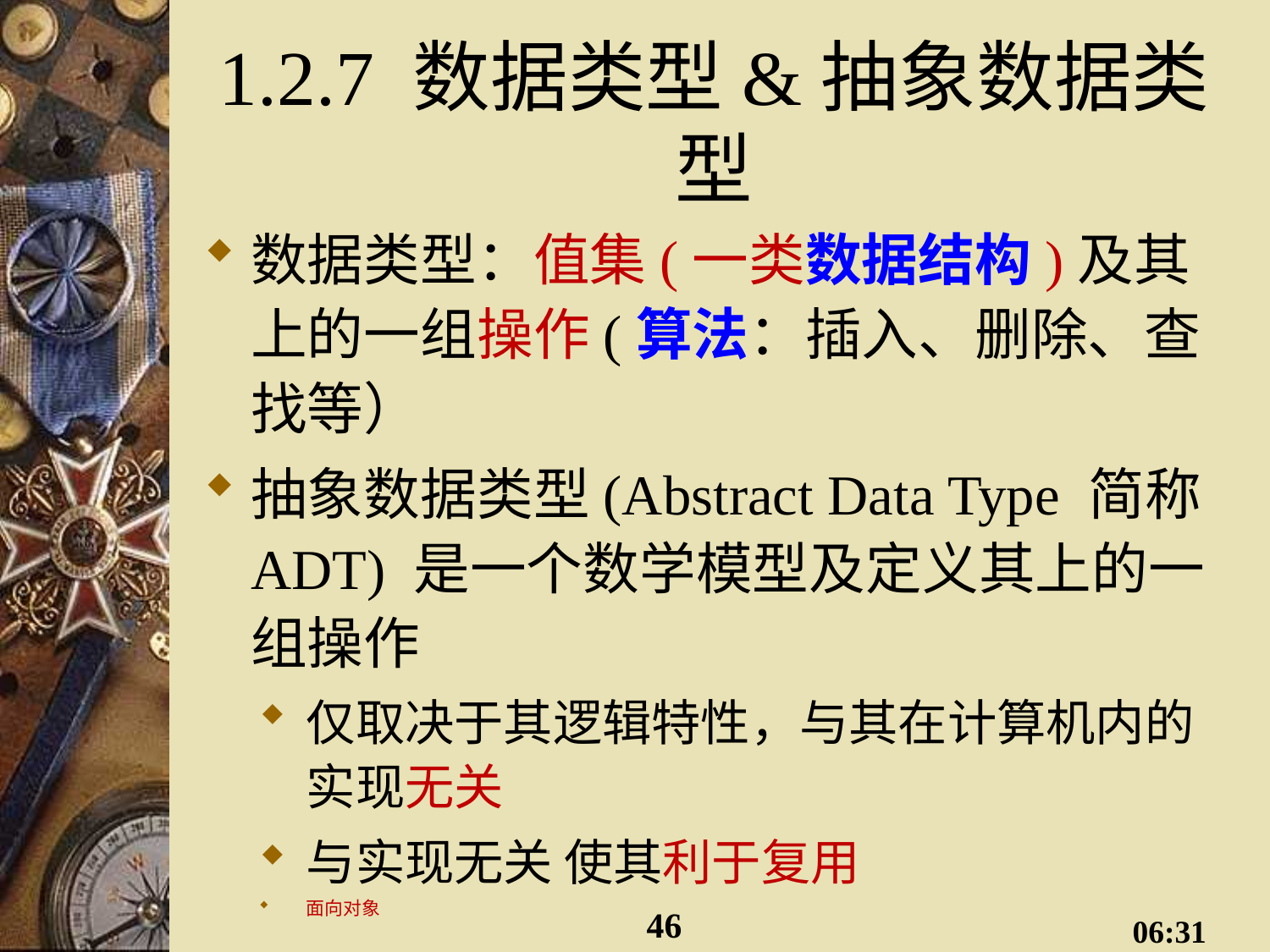

# 1.2.7 数据类型&抽象数据类型
数据类型：值集(一类数据结构)及其上的一组操作(算法：插入、删除、查找等）
抽象数据类型(Abstract Data Type 简称ADT) 是一个数学模型及定义其上的一组操作
仅取决于其逻辑特性，与其在计算机内的实现无关
与实现无关 使其利于复用
面向对象